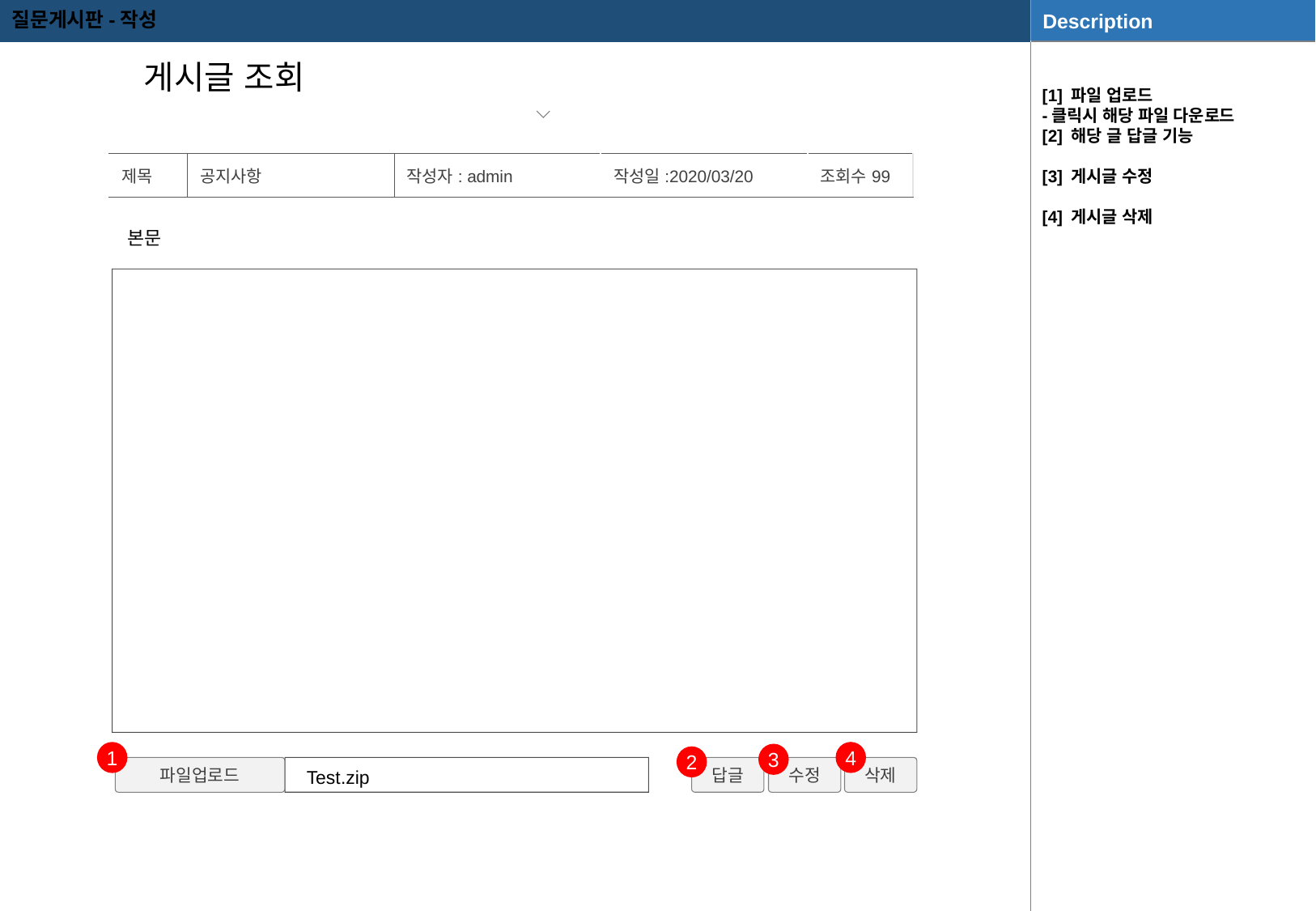

질문게시판-작성

게시글 조회

[1] 파일 업로드
-클릭시 해당 파일 다운로드
[2] 해당 글 답글 기능

[3] 게시글 수정

[4] 게시글 삭제

| 제목 | 공지사항 | 작성자: admin | 작성일:2020/03/20 | 조회수99 |
| --- | --- | --- | --- | --- |
본문
1
4
1
3
2
답글
파일업로드
삭제
1
수정
Test.zip